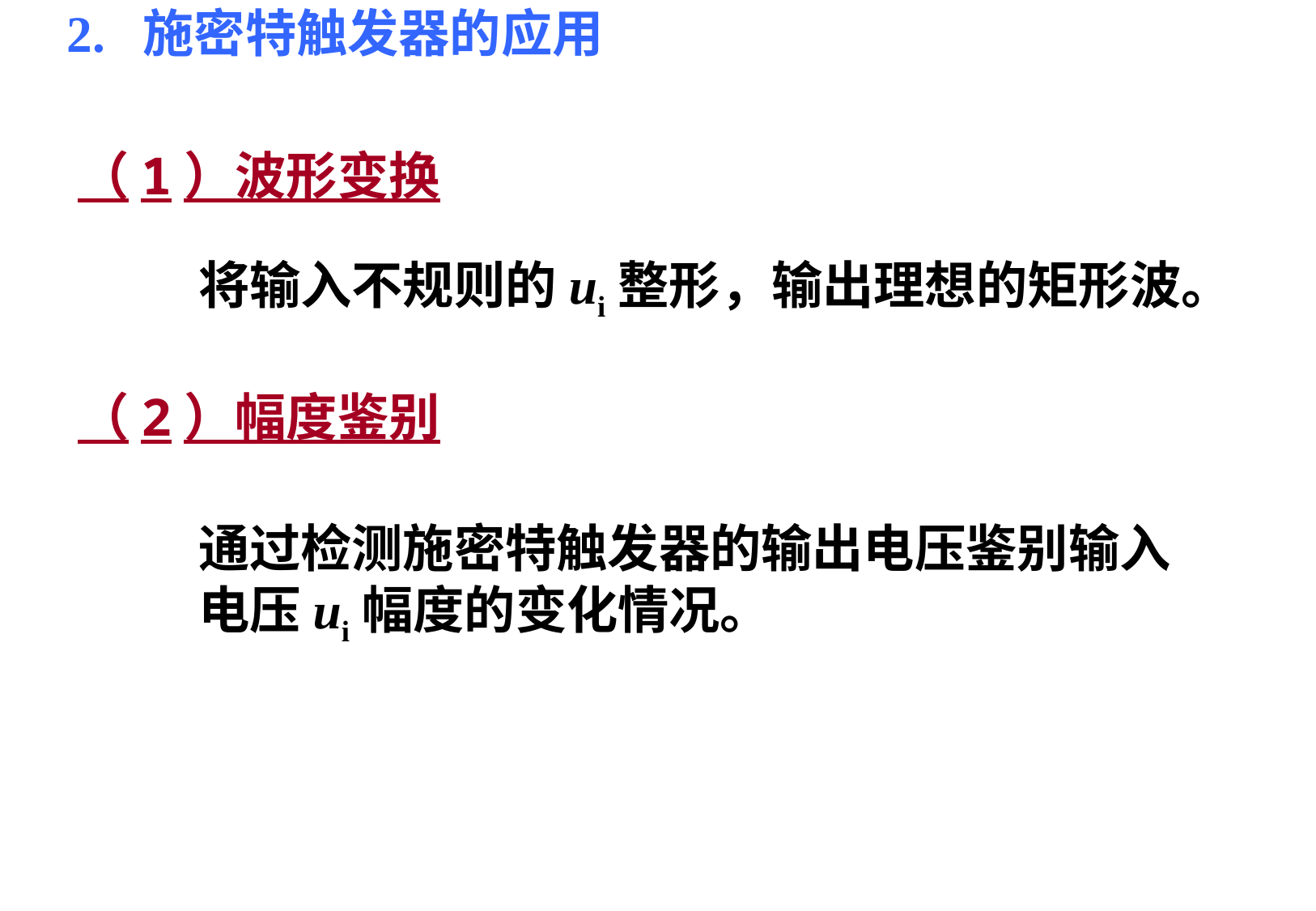

2.  施密特触发器的应用
（1）波形变换
将输入不规则的ui整形，输出理想的矩形波。
（2）幅度鉴别
通过检测施密特触发器的输出电压鉴别输入电压ui幅度的变化情况。